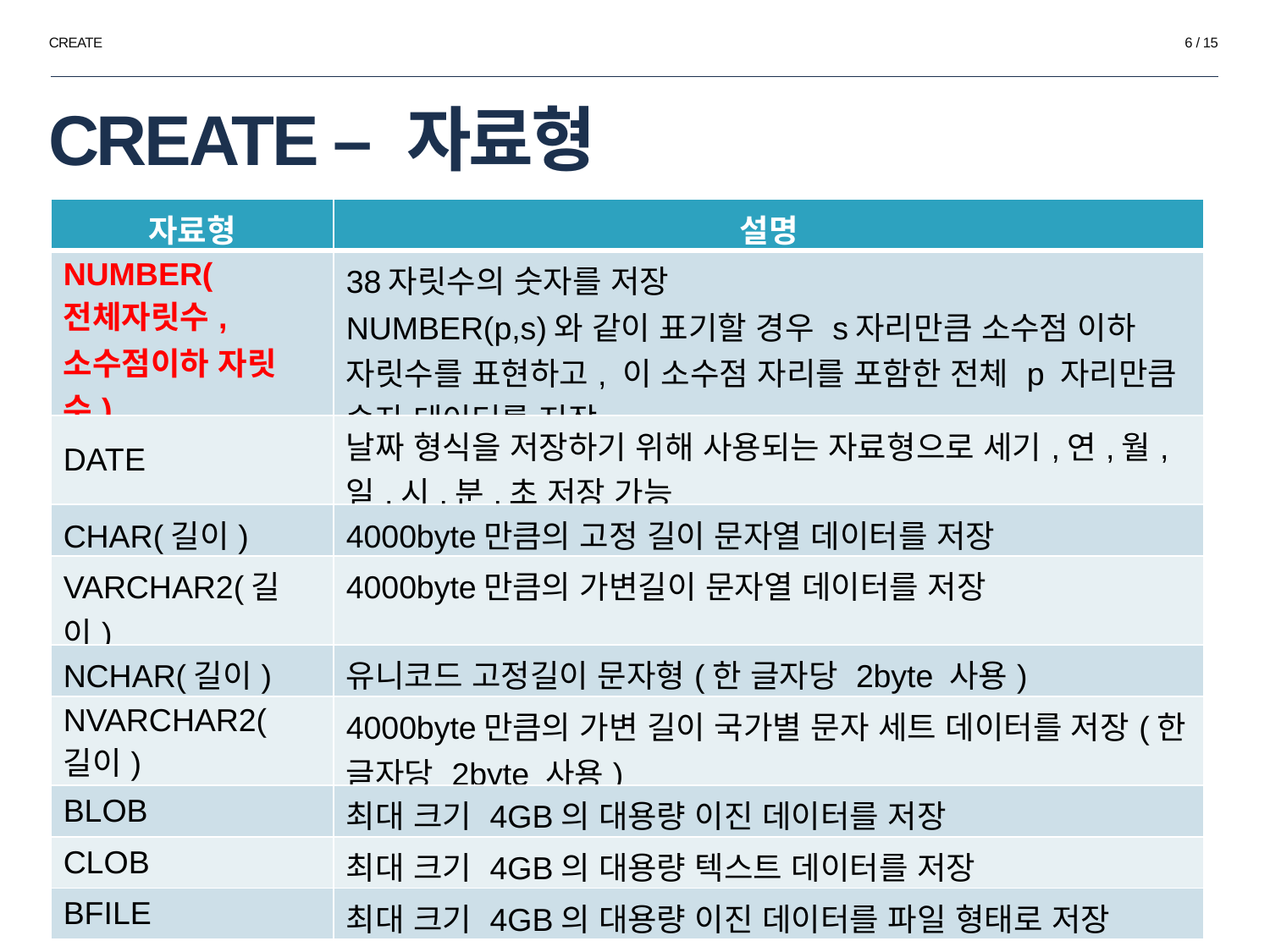

CREATE
6 / 15
# CREATE – 자료형
| 자료형 | 설명 |
| --- | --- |
| NUMBER(전체자릿수,소수점이하 자릿수) | 38자릿수의 숫자를 저장 NUMBER(p,s)와 같이 표기할 경우 s자리만큼 소수점 이하 자릿수를 표현하고, 이 소수점 자리를 포함한 전체 p 자리만큼 숫자 데이터를 저장 |
| DATE | 날짜 형식을 저장하기 위해 사용되는 자료형으로 세기,연,월,일,시,분,초 저장 가능 |
| CHAR(길이) | 4000byte만큼의 고정 길이 문자열 데이터를 저장 |
| VARCHAR2(길이) | 4000byte만큼의 가변길이 문자열 데이터를 저장 |
| NCHAR(길이) | 유니코드 고정길이 문자형(한 글자당 2byte 사용) |
| NVARCHAR2(길이) | 4000byte만큼의 가변 길이 국가별 문자 세트 데이터를 저장(한 글자당 2byte 사용) |
| BLOB | 최대 크기 4GB의 대용량 이진 데이터를 저장 |
| CLOB | 최대 크기 4GB의 대용량 텍스트 데이터를 저장 |
| BFILE | 최대 크기 4GB의 대용량 이진 데이터를 파일 형태로 저장 |